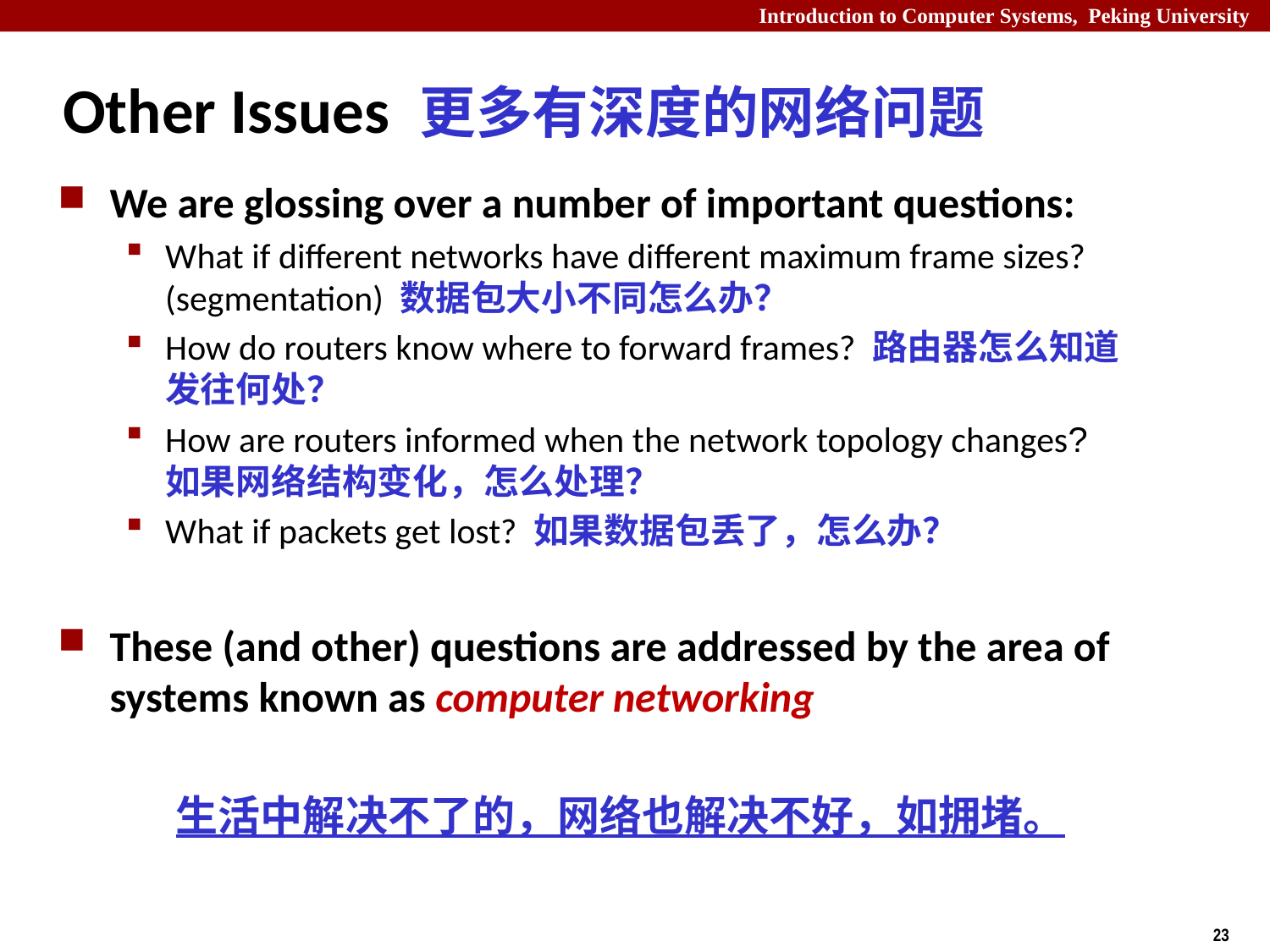

# Other Issues 更多有深度的网络问题
We are glossing over a number of important questions:
What if different networks have different maximum frame sizes? (segmentation) 数据包大小不同怎么办？
How do routers know where to forward frames? 路由器怎么知道发往何处？
How are routers informed when the network topology changes? 如果网络结构变化，怎么处理？
What if packets get lost? 如果数据包丢了，怎么办？

These (and other) questions are addressed by the area of  systems known as computer networking
生活中解决不了的，网络也解决不好，如拥堵。